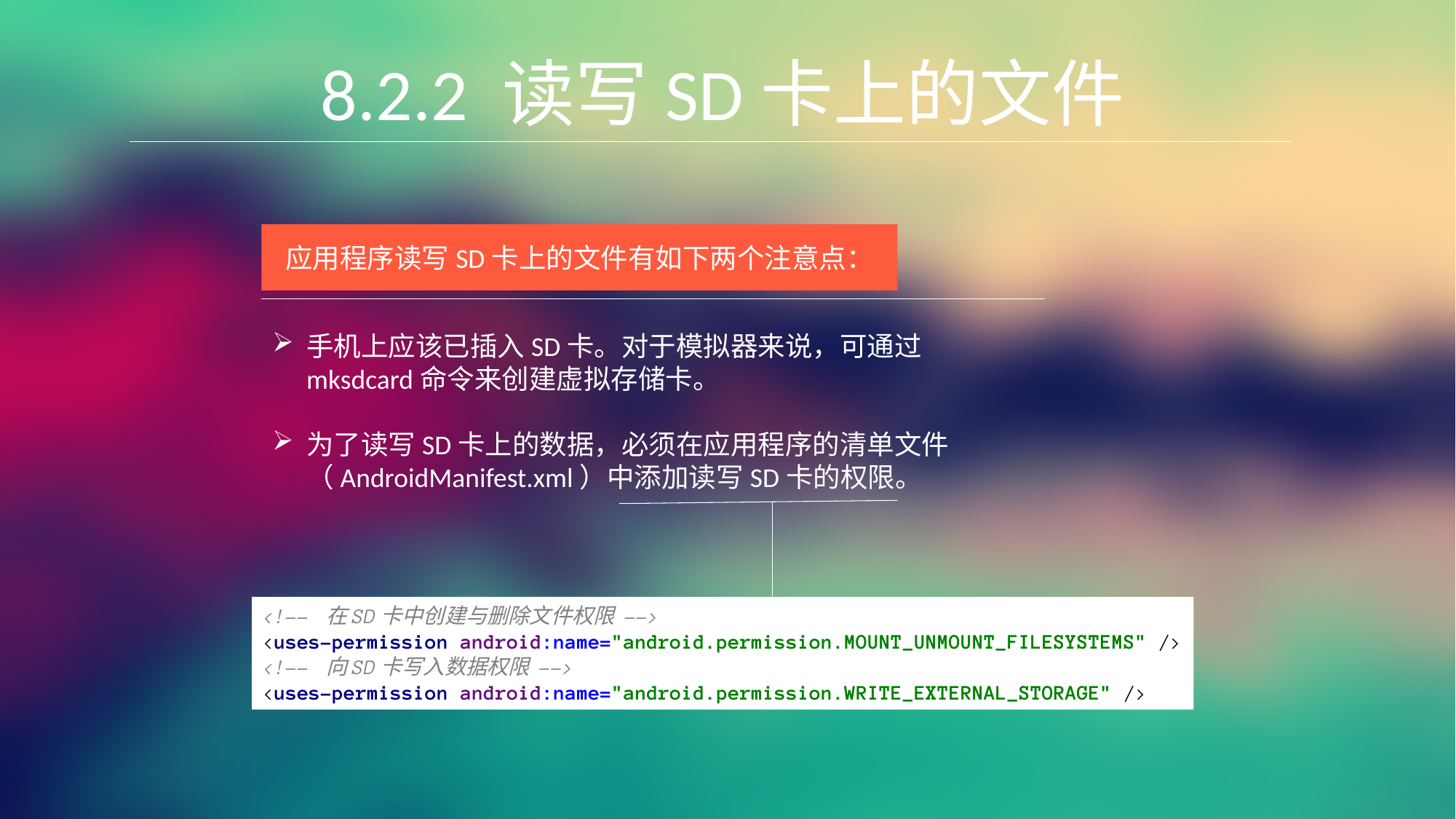

8.2.2 读写SD卡上的文件
应用程序读写SD卡上的文件有如下两个注意点：
手机上应该已插入SD卡。对于模拟器来说，可通过mksdcard命令来创建虚拟存储卡。

为了读写SD卡上的数据，必须在应用程序的清单文件（AndroidManifest.xml）中添加读写SD卡的权限。
<!-- 在SD卡中创建与删除文件权限 -->
<uses-permission android:name="android.permission.MOUNT_UNMOUNT_FILESYSTEMS" />
<!-- 向SD卡写入数据权限 -->
<uses-permission android:name="android.permission.WRITE_EXTERNAL_STORAGE" />